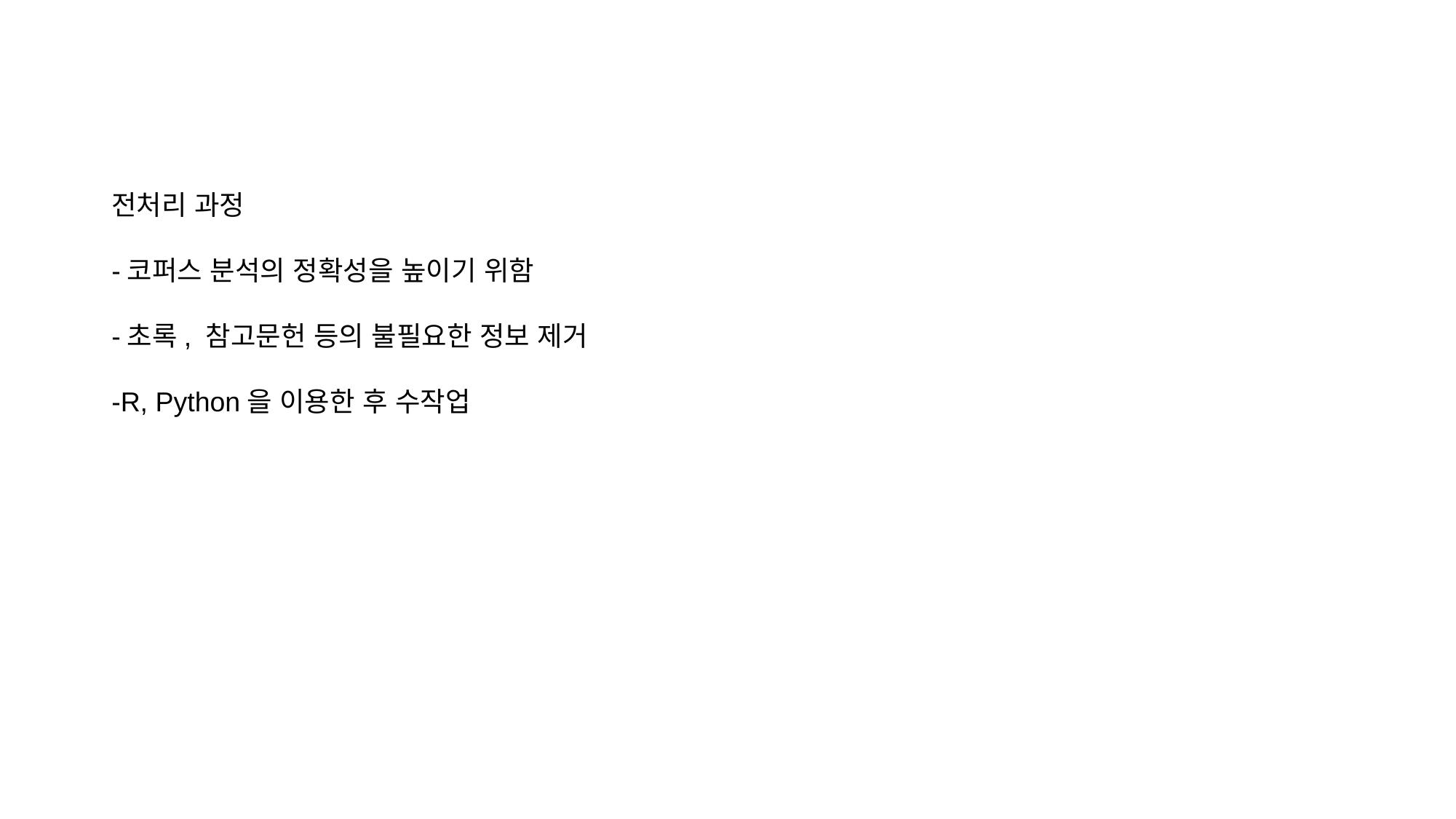

전처리 과정

-코퍼스 분석의 정확성을 높이기 위함

-초록, 참고문헌 등의 불필요한 정보 제거

-R, Python을 이용한 후 수작업